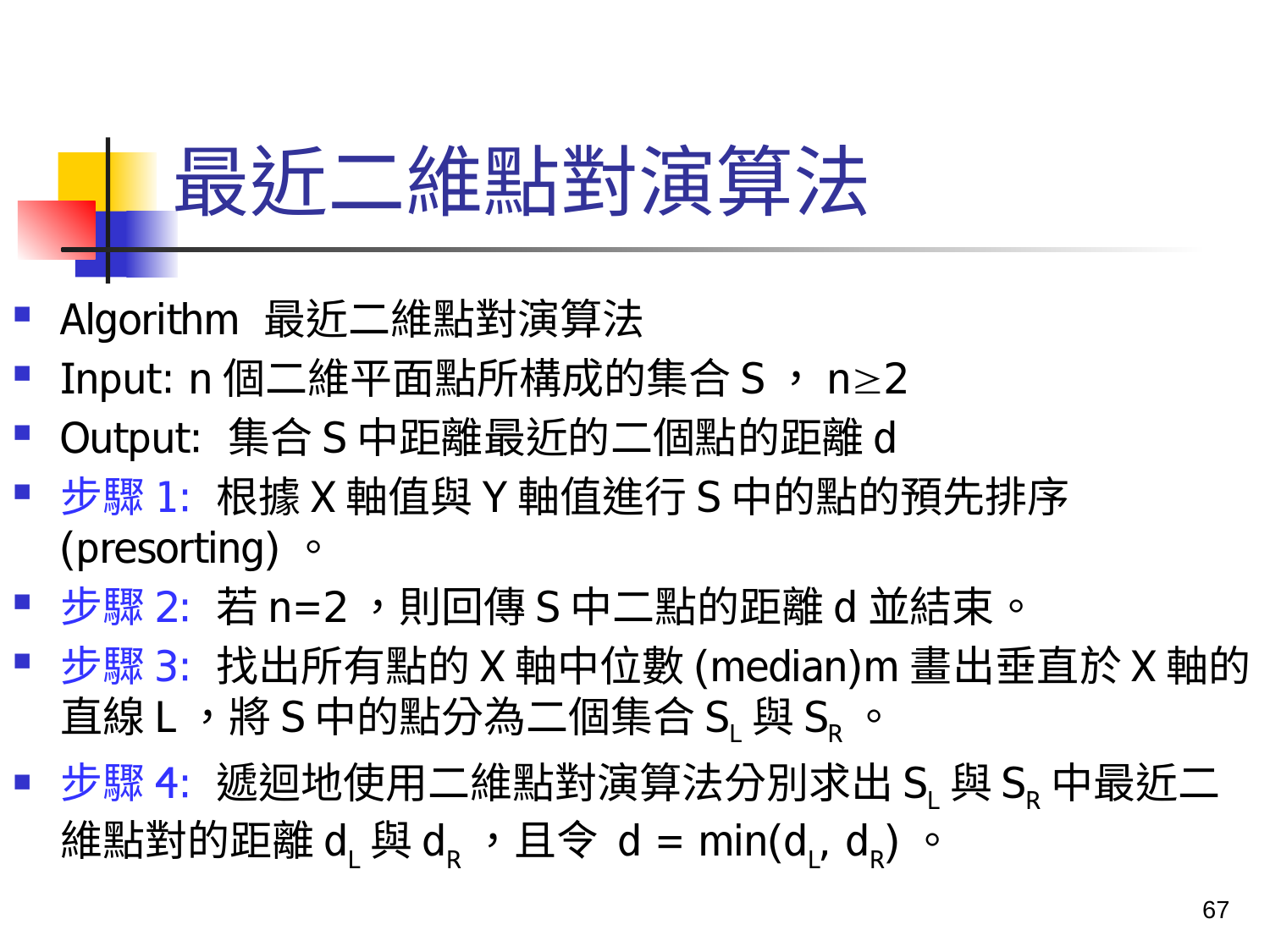

# 最近二維點對演算法
Algorithm 最近二維點對演算法
Input: n個二維平面點所構成的集合S，n≥2
Output: 集合S中距離最近的二個點的距離d
步驟1: 根據X軸值與Y軸值進行S中的點的預先排序(presorting)。
步驟2: 若n=2，則回傳S中二點的距離d並結束。
步驟3: 找出所有點的X軸中位數(median)m畫出垂直於X軸的直線L，將S中的點分為二個集合SL與SR。
步驟4: 遞迴地使用二維點對演算法分別求出SL與SR中最近二維點對的距離dL與dR，且令 d = min(dL, dR)。

67